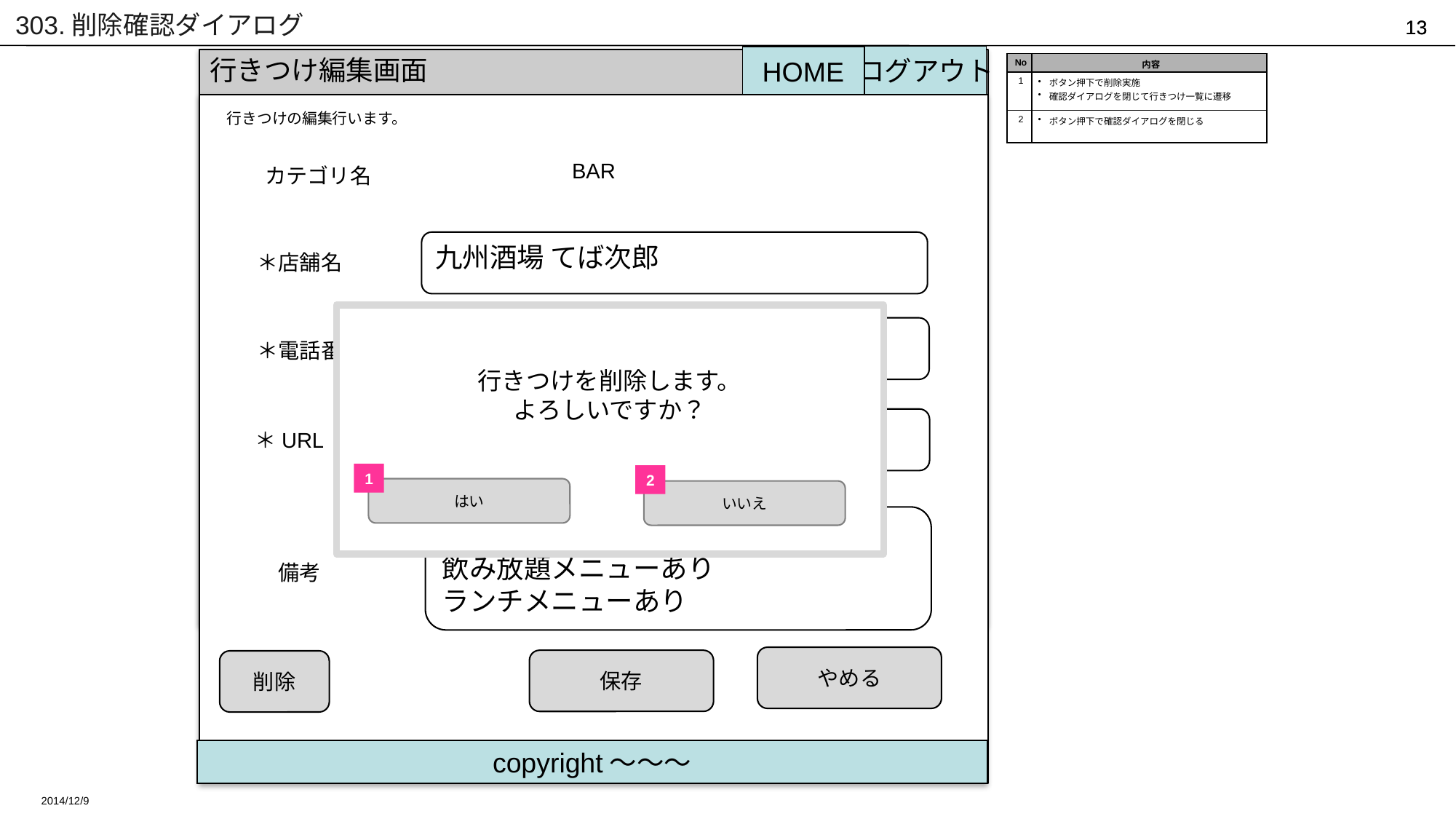

303.削除確認ダイアログ
ログアウト
HOME
行きつけ編集画面

| No | 内容 |
| --- | --- |
| 1 | ボタン押下で削除実施 確認ダイアログを閉じて行きつけ一覧に遷移 |
| 2 | ボタン押下で確認ダイアログを閉じる |

行きつけの編集行います。
BAR
 カテゴリ名
九州酒場 てば次郎
＊店舗名

3
050-5787-7699
＊電話番号
行きつけを削除します。
よろしいですか？

4
http://r.gnavi.co.jp/j0yj9mgu0000/
＊URL
1
2
はい
いいえ
5
食べ放題メニューあり
飲み放題メニューあり
ランチメニューあり
　備考
やめる
保存
削除
copyright～～～
2014/12/9